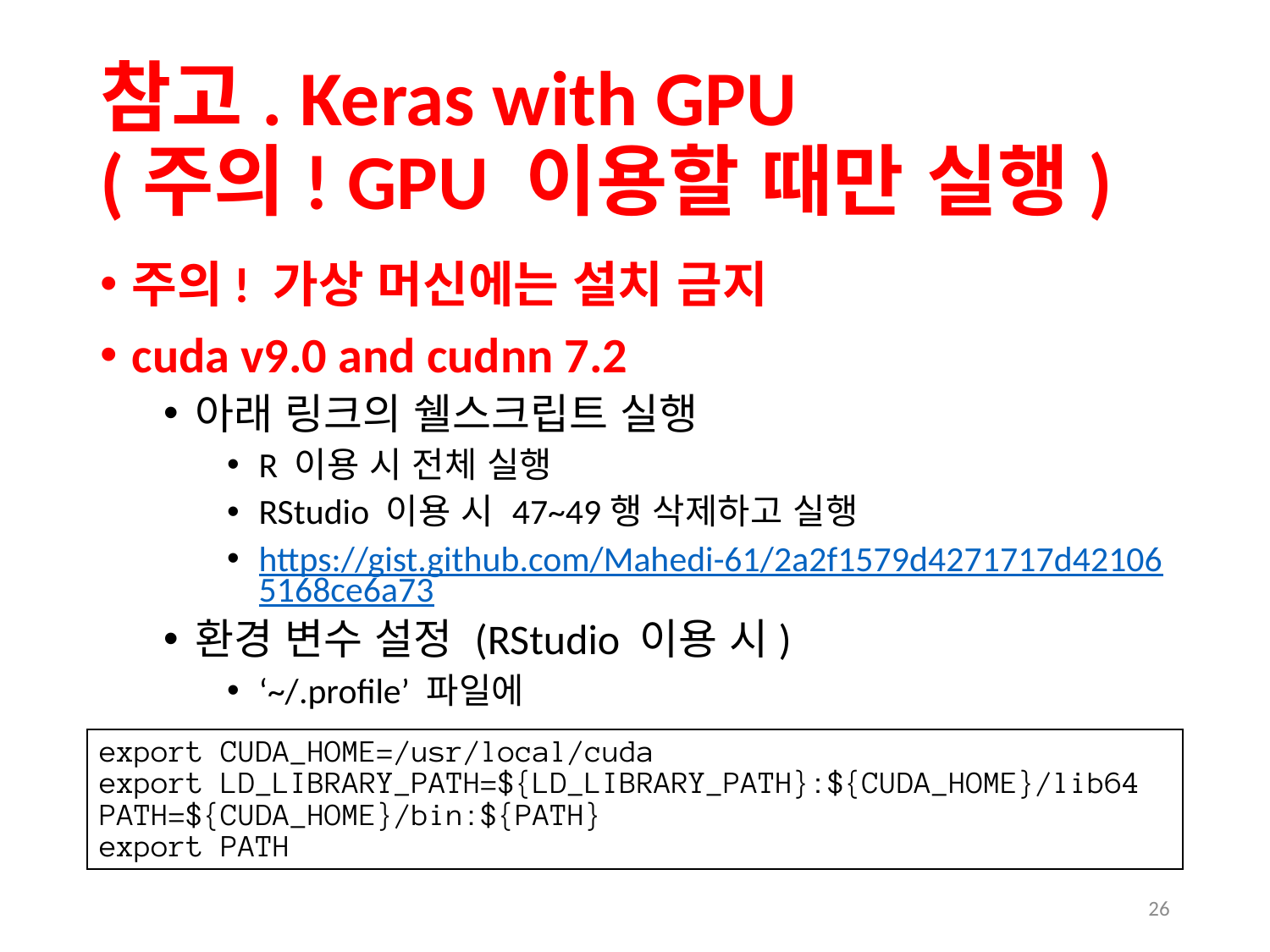

# 참고. Keras with GPU (주의! GPU 이용할 때만 실행)
주의! 가상 머신에는 설치 금지
cuda v9.0 and cudnn 7.2
아래 링크의 쉘스크립트 실행
R 이용 시 전체 실행
RStudio 이용 시 47~49행 삭제하고 실행
https://gist.github.com/Mahedi-61/2a2f1579d4271717d421065168ce6a73
환경 변수 설정 (RStudio 이용 시)
‘~/.profile’ 파일에

| export CUDA\_HOME=/usr/local/cuda export LD\_LIBRARY\_PATH=${LD\_LIBRARY\_PATH}:${CUDA\_HOME}/lib64 PATH=${CUDA\_HOME}/bin:${PATH} export PATH |
| --- |
26